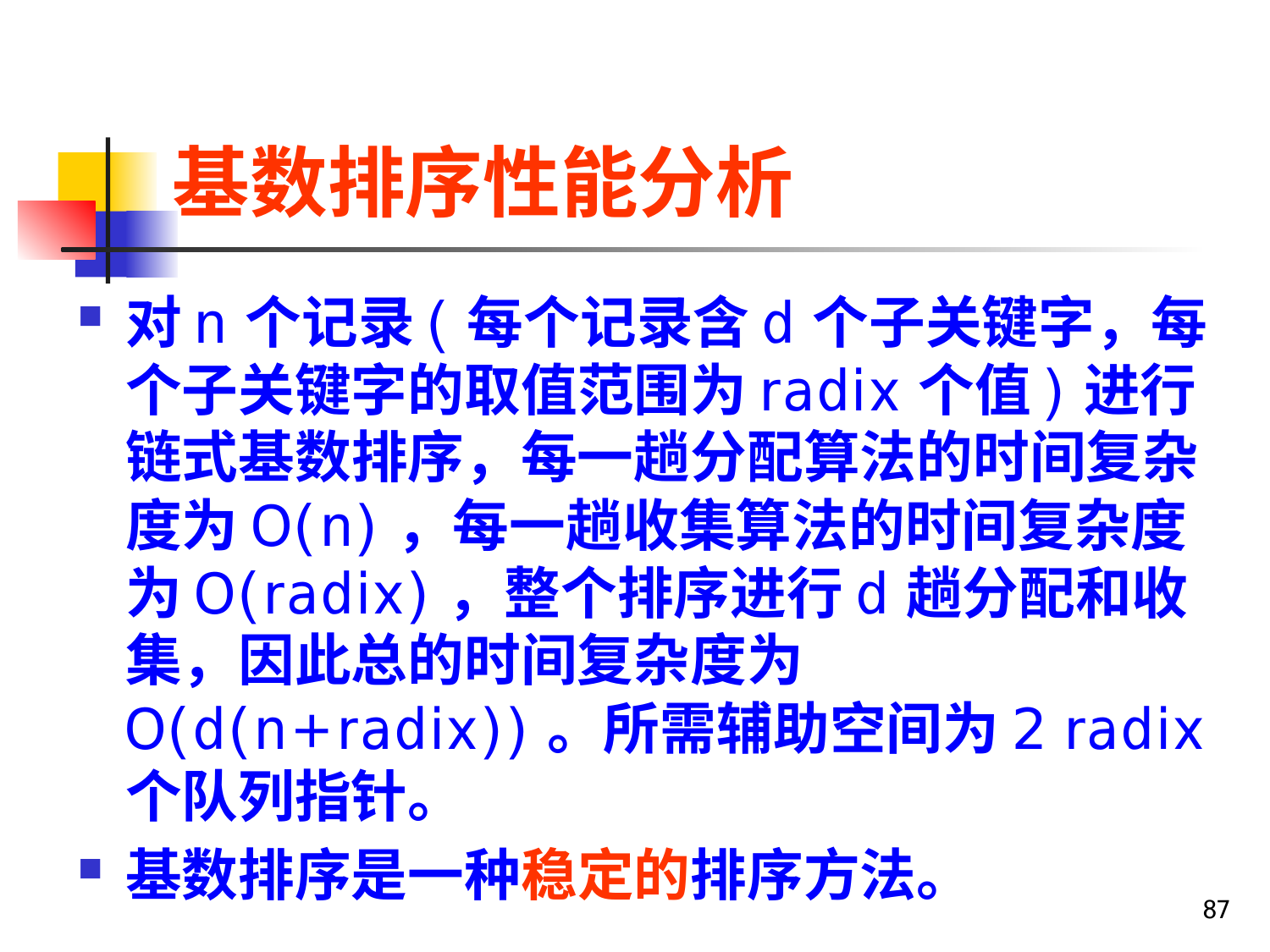

# 基数排序性能分析
对n个记录(每个记录含d个子关键字，每个子关键字的取值范围为radix个值)进行链式基数排序，每一趟分配算法的时间复杂度为O(n)，每一趟收集算法的时间复杂度为O(radix)，整个排序进行d趟分配和收集，因此总的时间复杂度为O(d(n+radix))。所需辅助空间为2 radix个队列指针。
基数排序是一种稳定的排序方法。
87